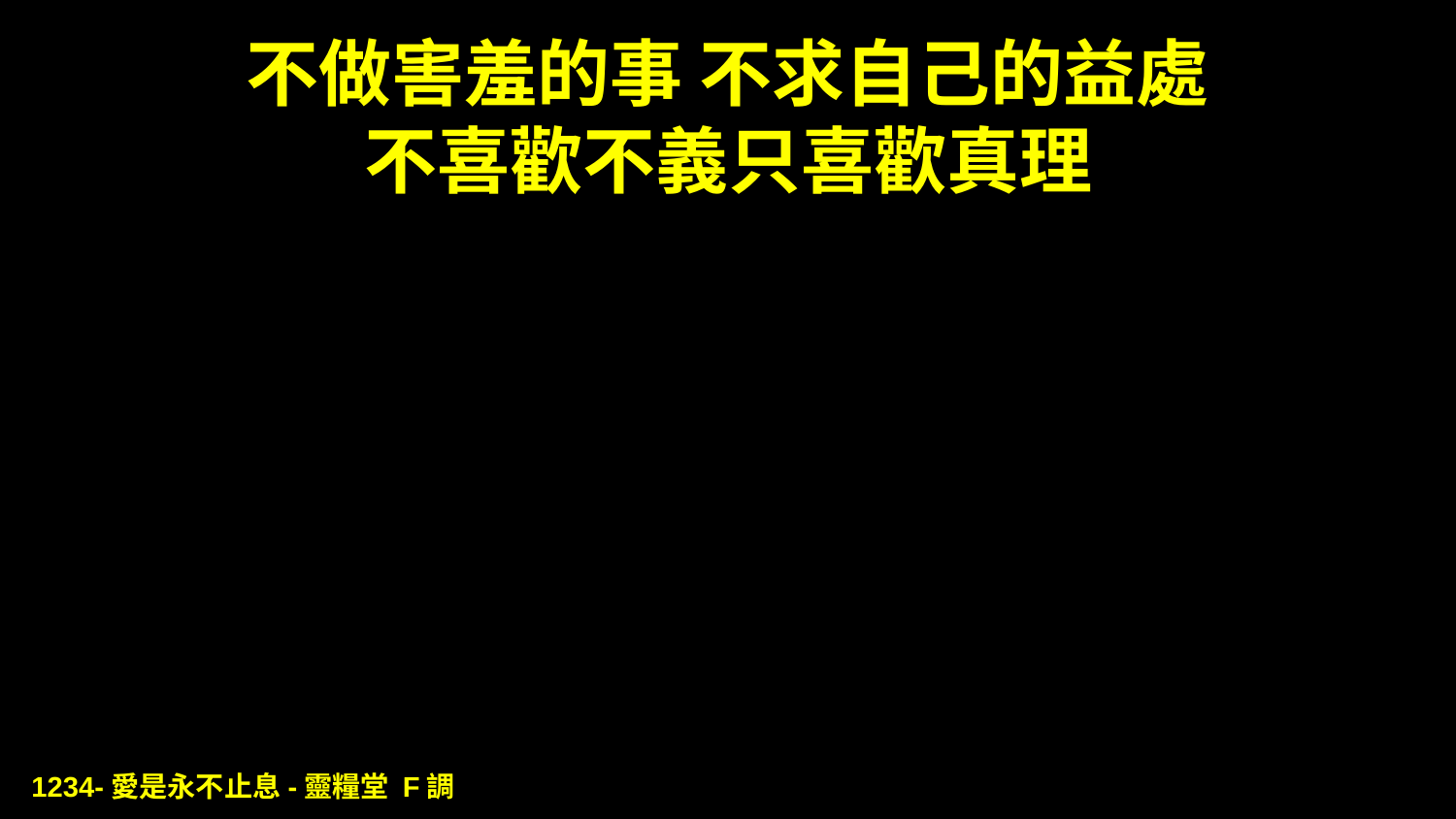

# 不做害羞的事 不求自己的益處 不喜歡不義只喜歡真理
1234-愛是永不止息-靈糧堂 F調